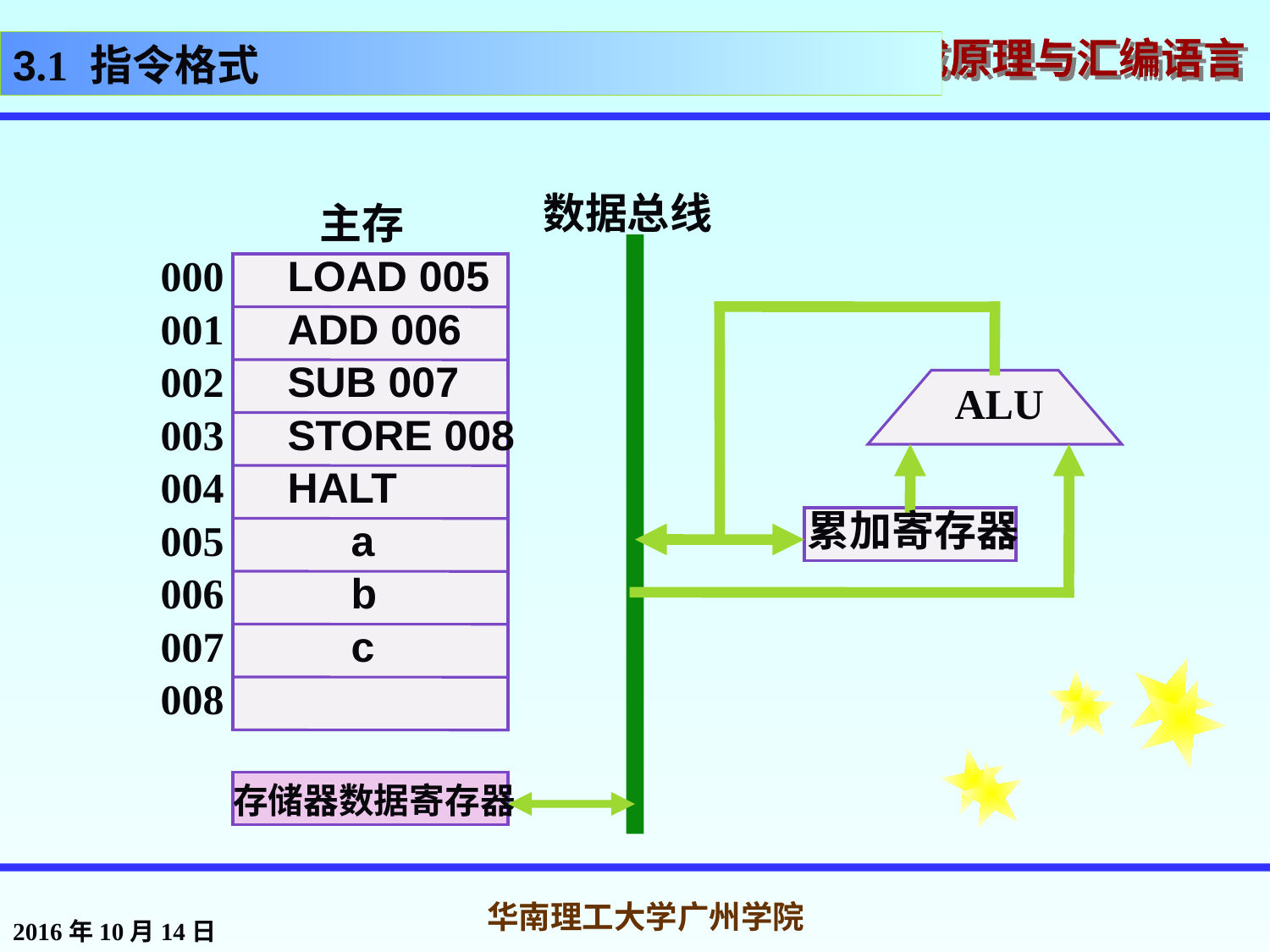

3.1 指令格式
数据总线

ALU

累加寄存器

存储器数据寄存器

主存
000
LOAD 005

001
ADD 006

002
SUB 007

003
STORE 008

004
HALT

005
a

006
b

007
c

008

2016年10月14日
华南理工大学广州学院